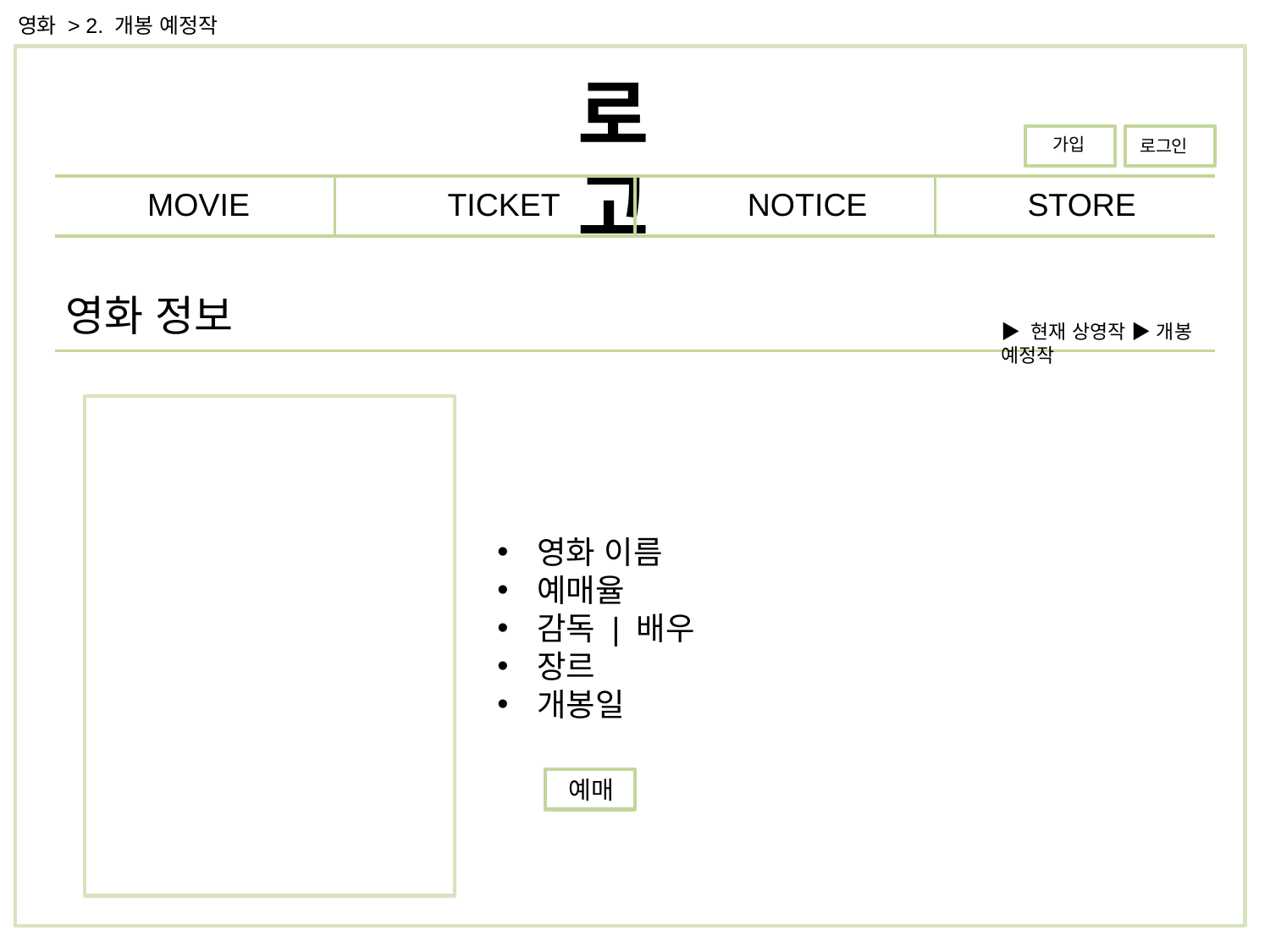

영화 > 2. 개봉 예정작

로고

가입
로그인
MOVIE
TICKET
NOTICE
STORE
영화 정보
▶ 현재 상영작 ▶ 개봉 예정작

영화 이름
예매율
감독 | 배우
장르
개봉일

예매